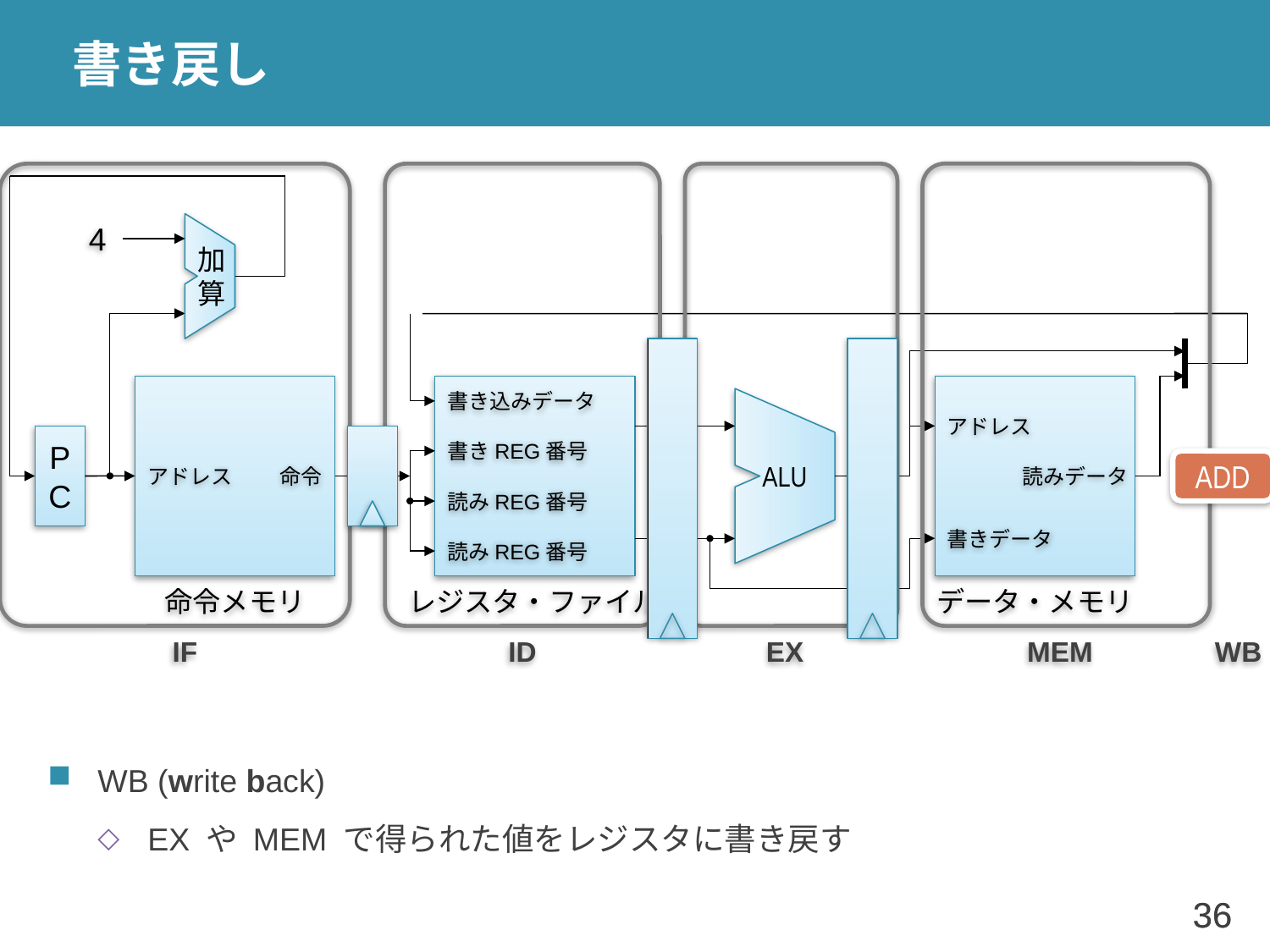

# 書き戻し

4
加算

書き込みデータ

アドレス
ALU
PC

書きREG番号

アドレス
命令
読みデータ
ADD
読みREG番号
書きデータ
読みREG番号

命令メモリ
レジスタ・ファイル
データ・メモリ

IF
ID
EX
MEM
WB
WB (write back)
EX や MEM で得られた値をレジスタに書き戻す